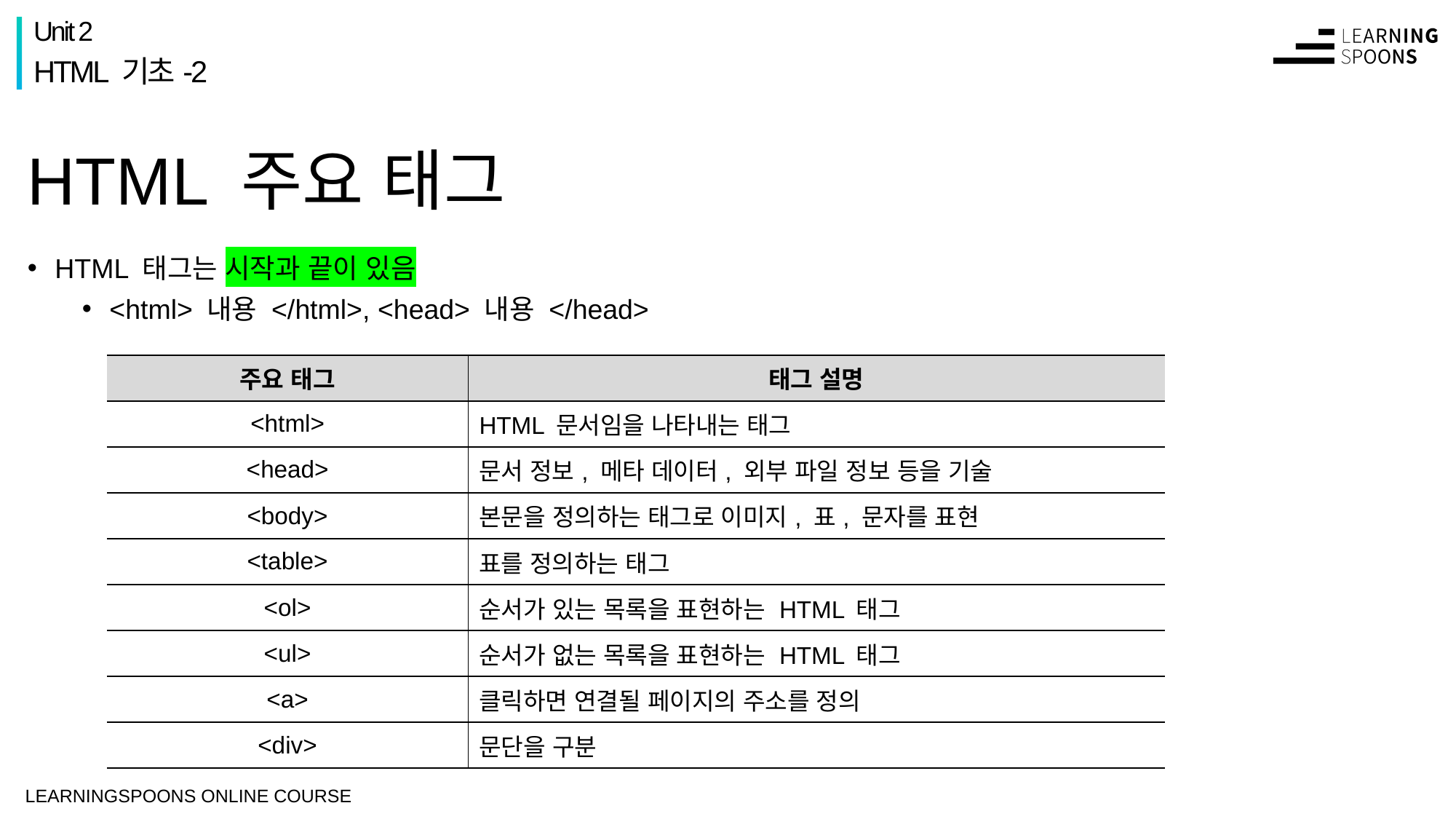

Unit 2
HTML 기초-2
# HTML 주요 태그
HTML 태그는 시작과 끝이 있음
<html> 내용 </html>, <head> 내용 </head>

| 주요 태그 | 태그 설명 |
| --- | --- |
| <html> | HTML 문서임을 나타내는 태그 |
| <head> | 문서 정보, 메타 데이터, 외부 파일 정보 등을 기술 |
| <body> | 본문을 정의하는 태그로 이미지, 표, 문자를 표현 |
| <table> | 표를 정의하는 태그 |
| <ol> | 순서가 있는 목록을 표현하는 HTML 태그 |
| <ul> | 순서가 없는 목록을 표현하는 HTML 태그 |
| <a> | 클릭하면 연결될 페이지의 주소를 정의 |
| <div> | 문단을 구분 |